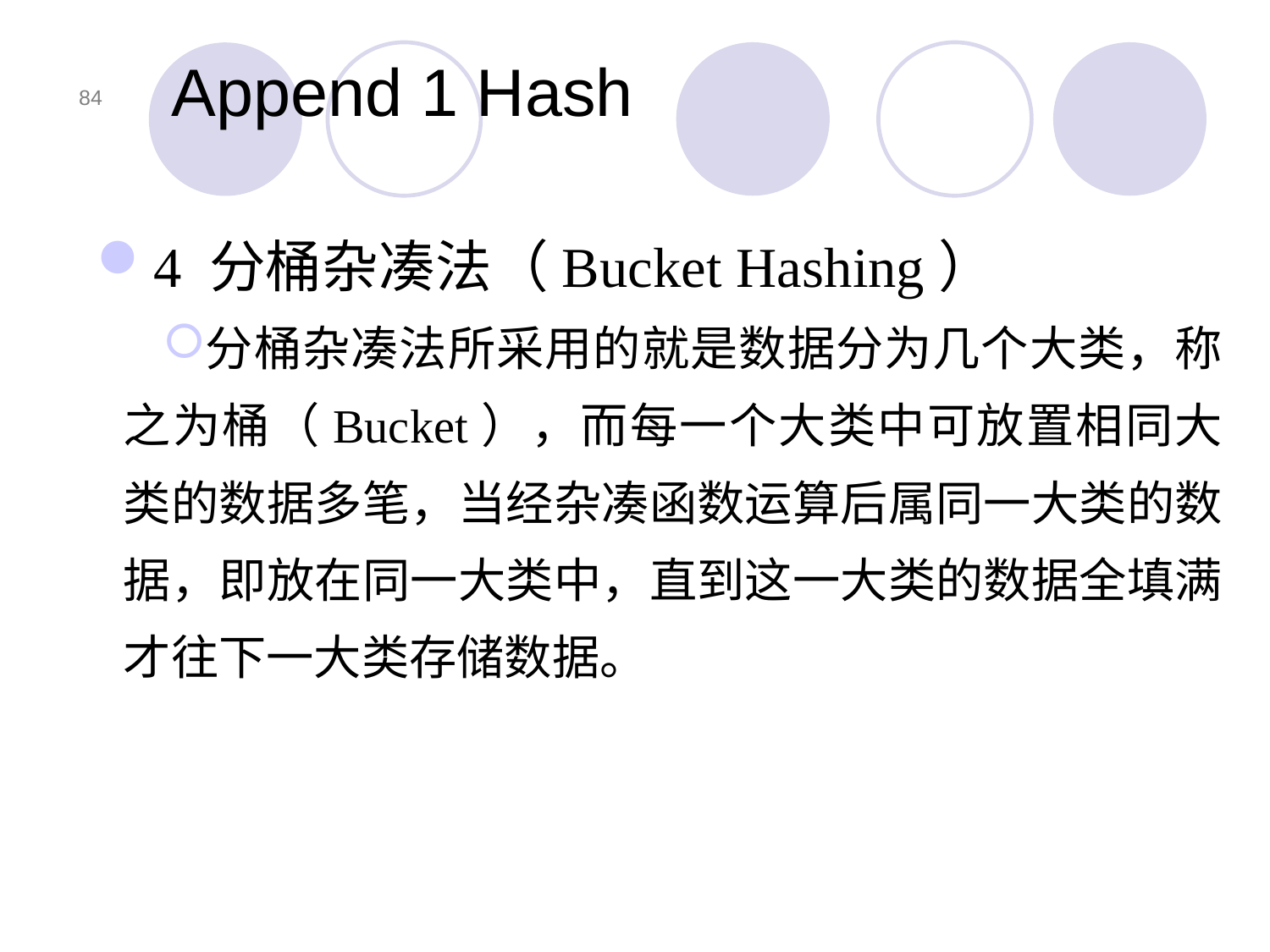

84
Append 1 Hash

4 分桶杂凑法（Bucket Hashing）
分桶杂凑法所采用的就是数据分为几个大类，称之为桶（Bucket），而每一个大类中可放置相同大类的数据多笔，当经杂凑函数运算后属同一大类的数据，即放在同一大类中，直到这一大类的数据全填满才往下一大类存储数据。